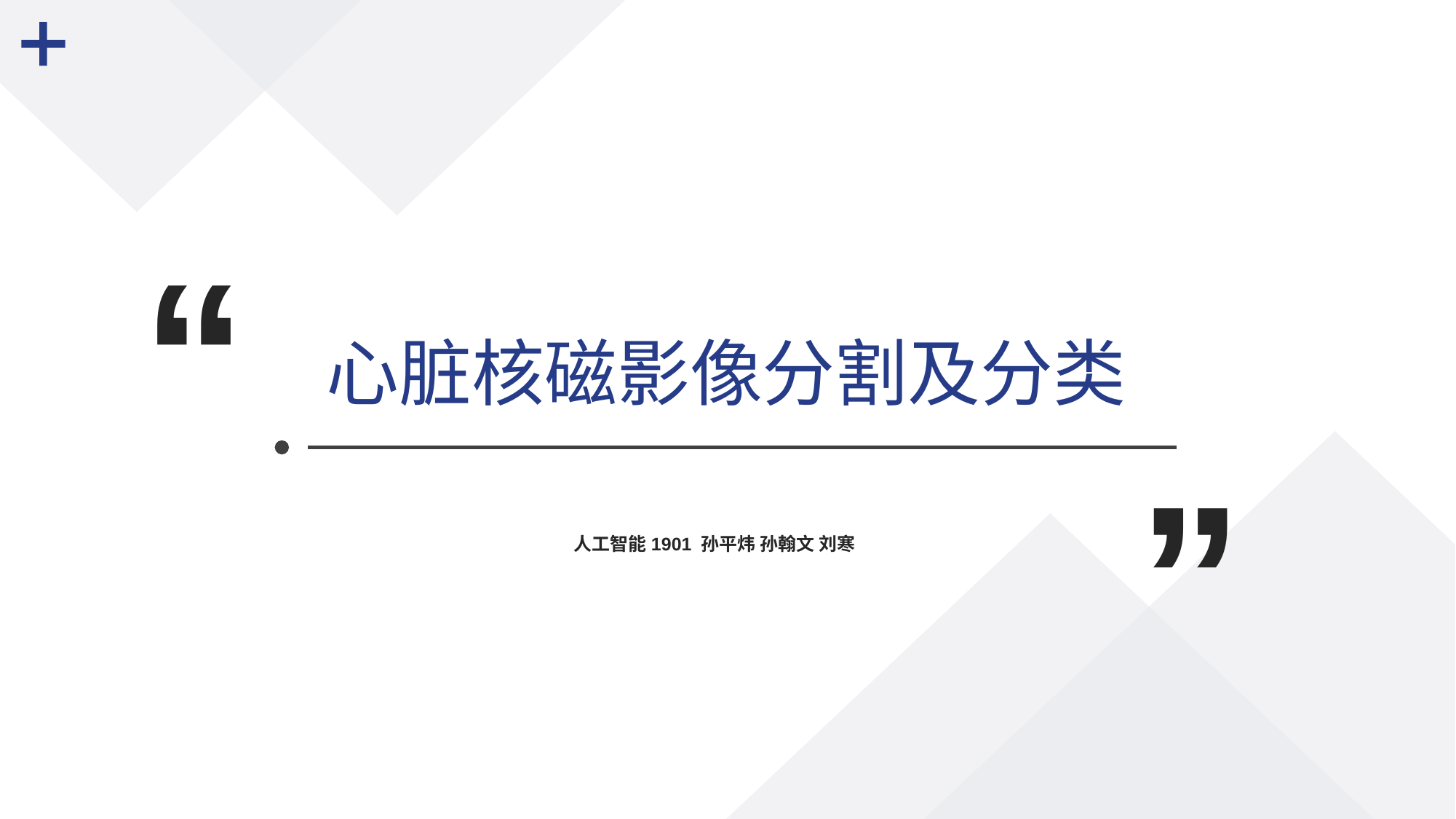

“
”
心脏核磁影像分割及分类

人工智能1901 孙平炜 孙翰文 刘寒